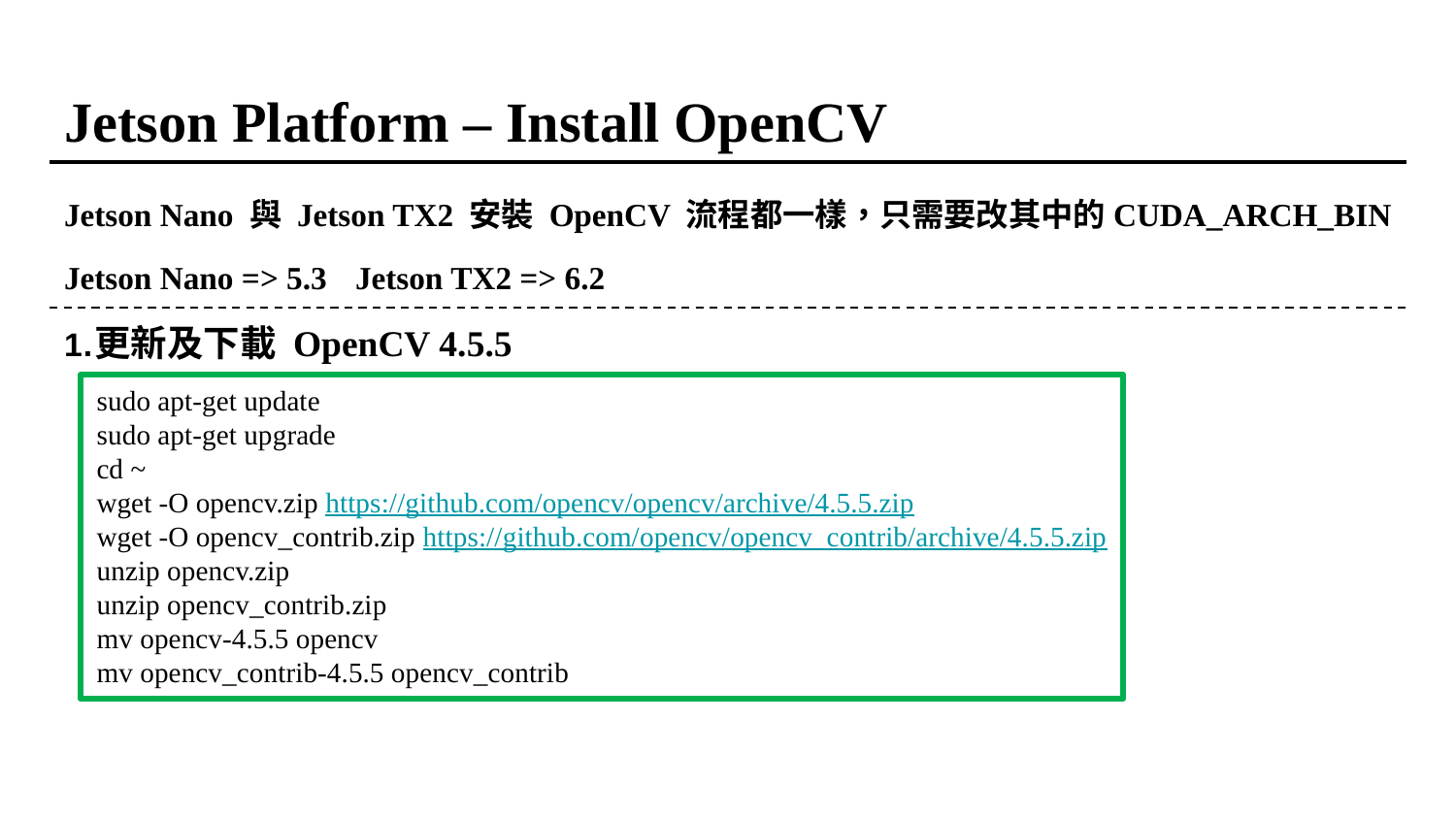

# Jetson Platform – Install OpenCV
Jetson Nano 與 Jetson TX2 安裝 OpenCV 流程都一樣，只需要改其中的CUDA_ARCH_BIN
Jetson Nano => 5.3	Jetson TX2 => 6.2
更新及下載 OpenCV 4.5.5

sudo apt-get update
sudo apt-get upgrade
cd ~
wget -O opencv.zip https://github.com/opencv/opencv/archive/4.5.5.zip
wget -O opencv_contrib.zip https://github.com/opencv/opencv_contrib/archive/4.5.5.zip
unzip opencv.zip
unzip opencv_contrib.zip
mv opencv-4.5.5 opencv
mv opencv_contrib-4.5.5 opencv_contrib